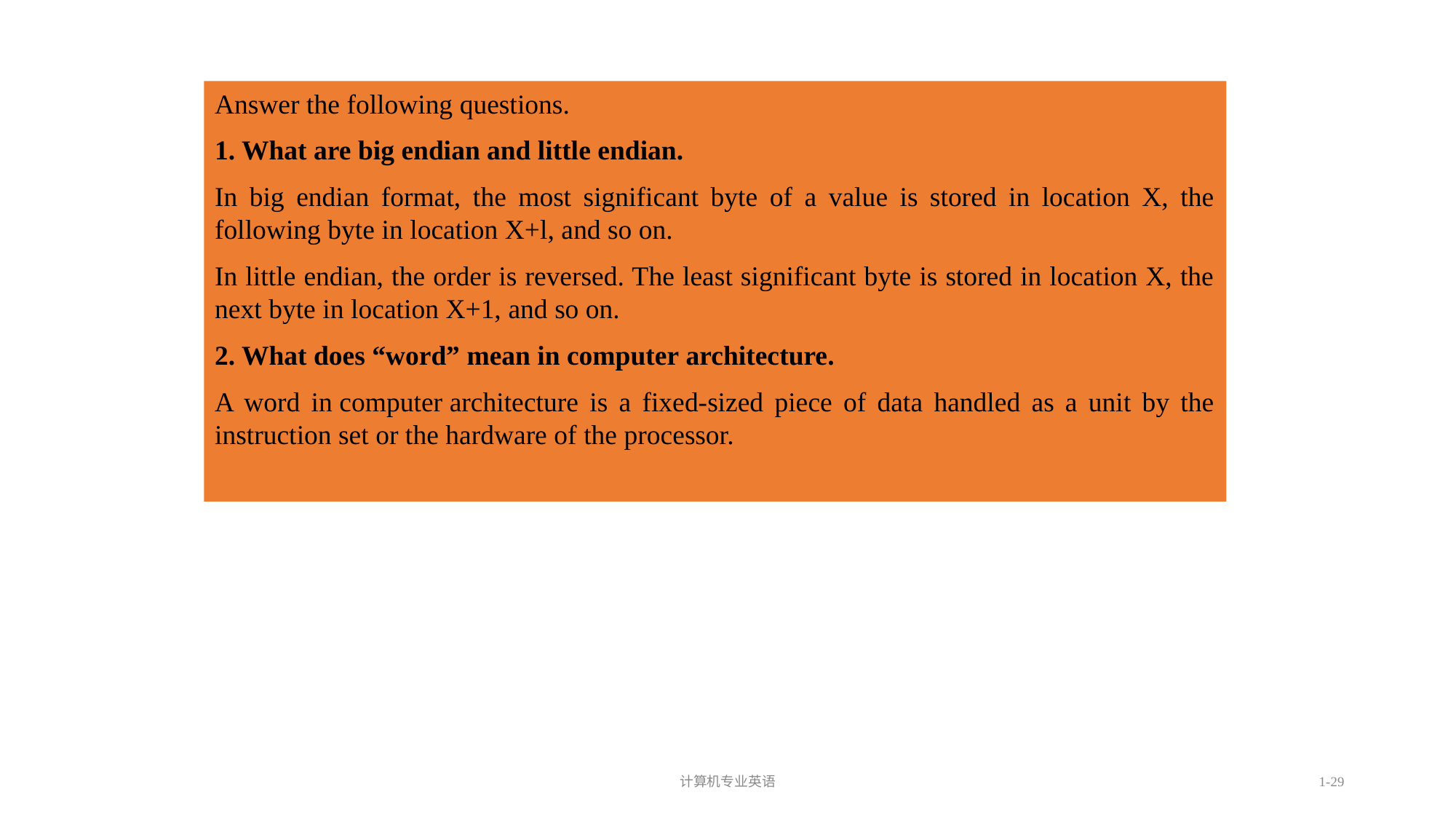

计算机专业英语
1-29
Answer the following questions.
1. What are big endian and little endian.
In big endian format, the most significant byte of a value is stored in location X, the following byte in location X+l, and so on.
In little endian, the order is reversed. The least significant byte is stored in location X, the next byte in location X+1, and so on.
2. What does “word” mean in computer architecture.
A word in computer architecture is a fixed-sized piece of data handled as a unit by the instruction set or the hardware of the processor.